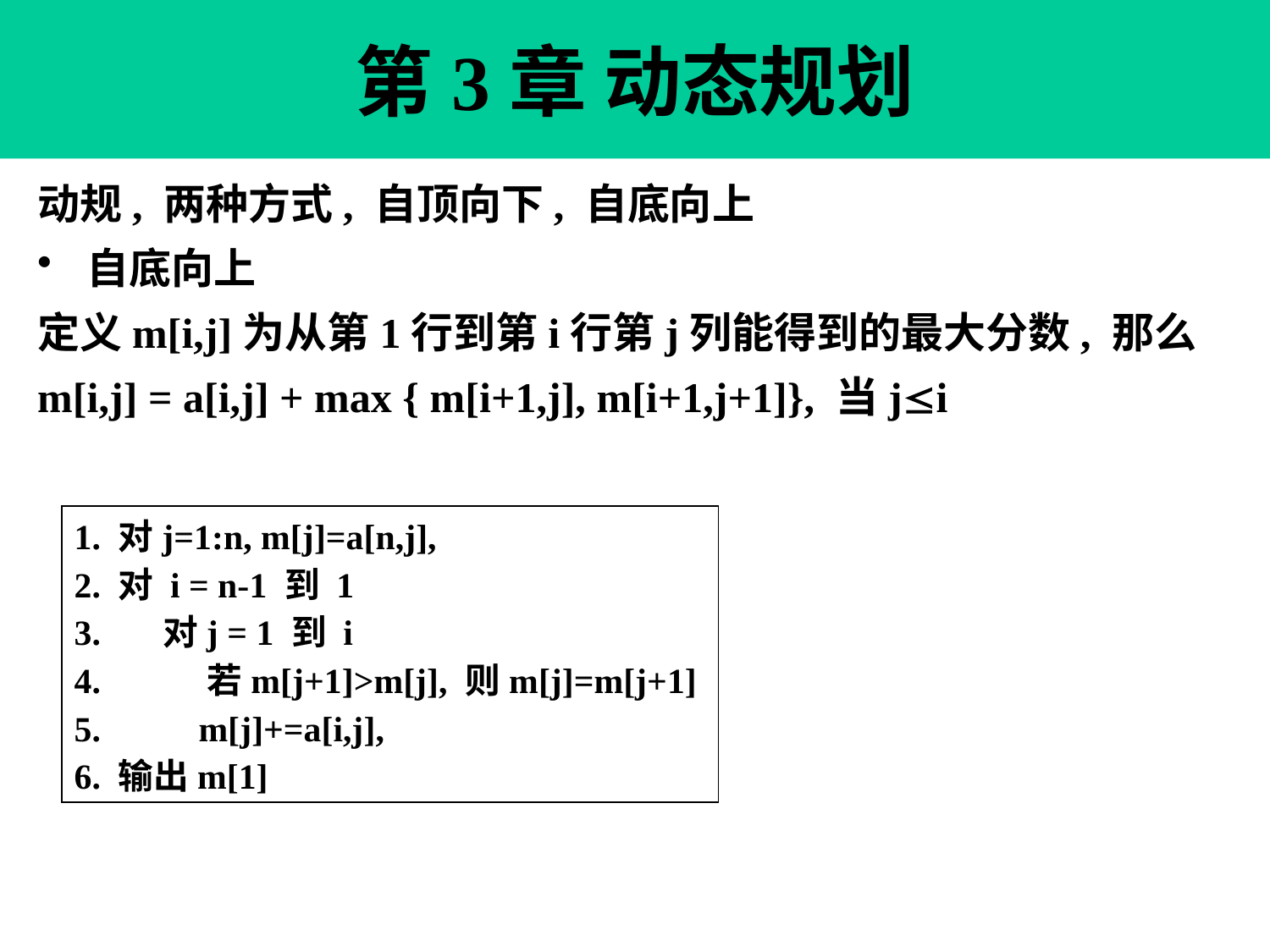

第3章 动态规划
动规, 两种方式, 自顶向下, 自底向上
 自底向上
定义m[i,j]为从第1行到第i行第j列能得到的最大分数, 那么
m[i,j] = a[i,j] + max { m[i+1,j], m[i+1,j+1]}, 当j≤i
1. 对j=1:n, m[j]=a[n,j],
2. 对 i = n-1 到 1
3.      对j = 1 到 i
4.           若m[j+1]>m[j], 则m[j]=m[j+1]
5.           m[j]+=a[i,j],
6. 输出m[1]